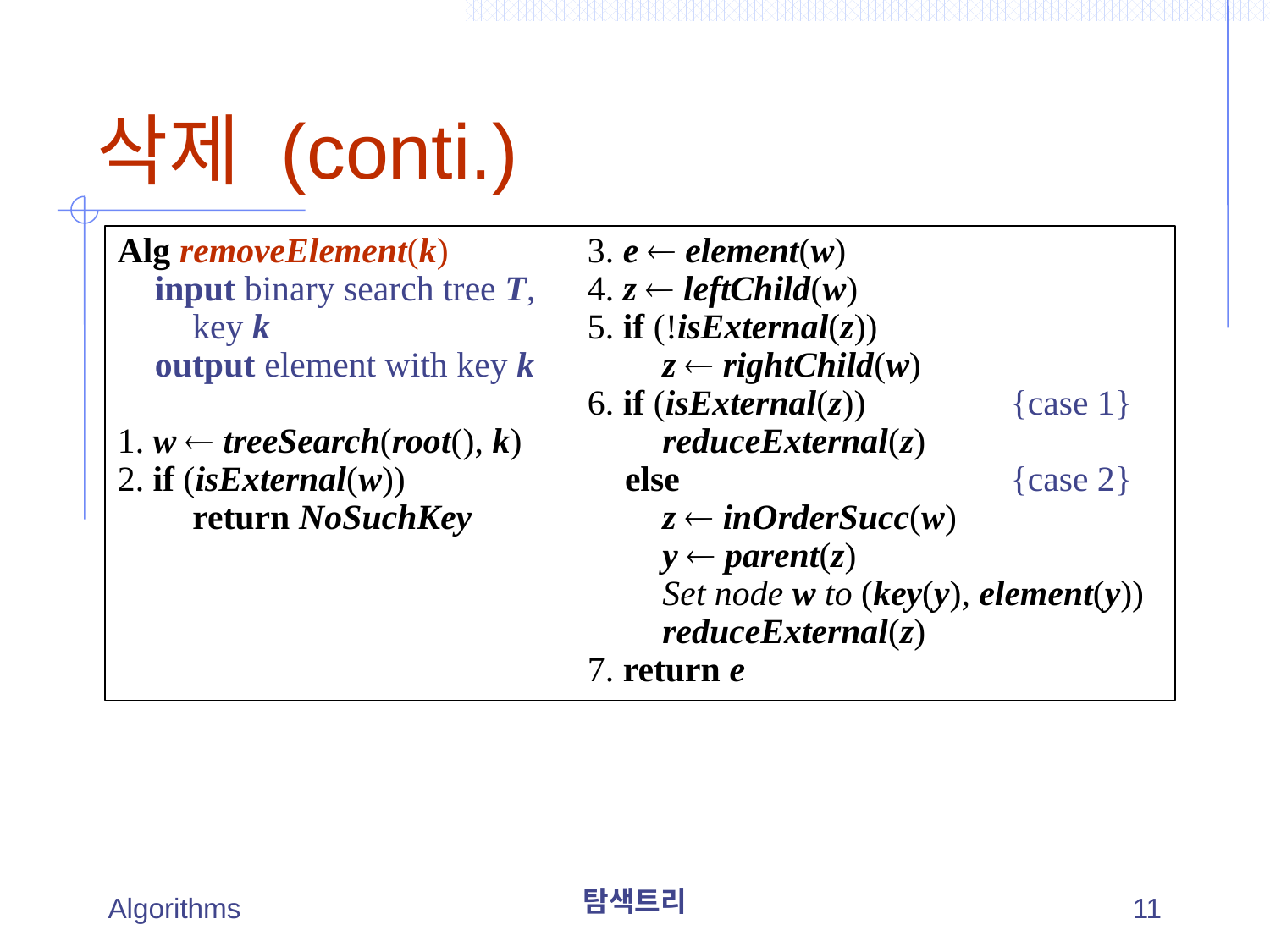

# 삭제 (conti.)

Alg removeElement(k)
	input binary search tree T, 		key k
	output element with key k

1. w ← treeSearch(root(), k)
2. if (isExternal(w))
		return NoSuchKey
3. e ← element(w)
4. z ← leftChild(w)
5. if (!isExternal(z))
		z ← rightChild(w)
6. if (isExternal(z))			{case 1}
		reduceExternal(z)
	else							{case 2}
		z ← inOrderSucc(w)
		y ← parent(z)
		Set node w to (key(y), element(y))
		reduceExternal(z)
7. return e
Algorithms
탐색트리
11